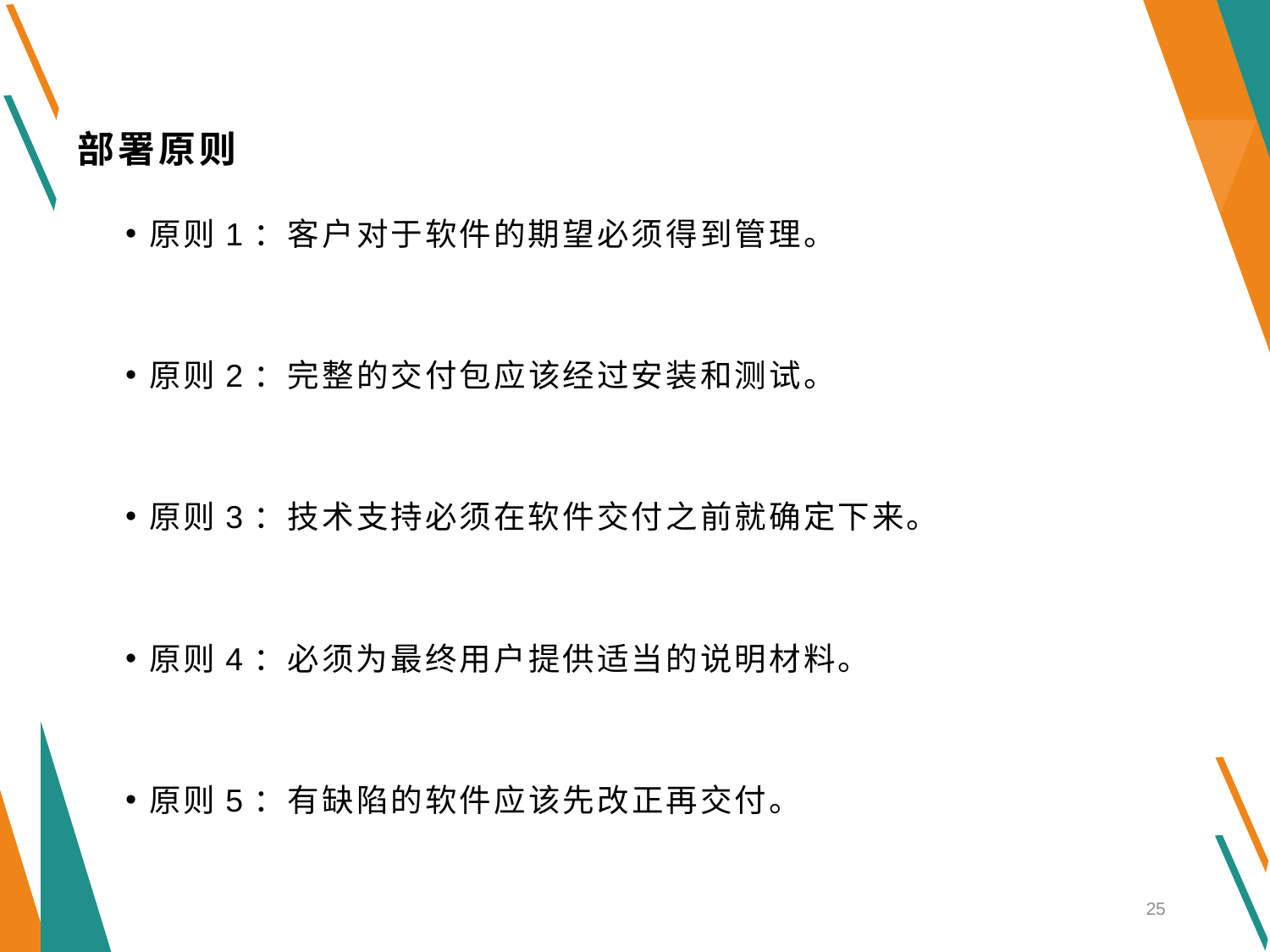

# 部署原则
原则1：客户对于软件的期望必须得到管理。

原则2：完整的交付包应该经过安装和测试。

原则3：技术支持必须在软件交付之前就确定下来。

原则4：必须为最终用户提供适当的说明材料。

原则5：有缺陷的软件应该先改正再交付。
25